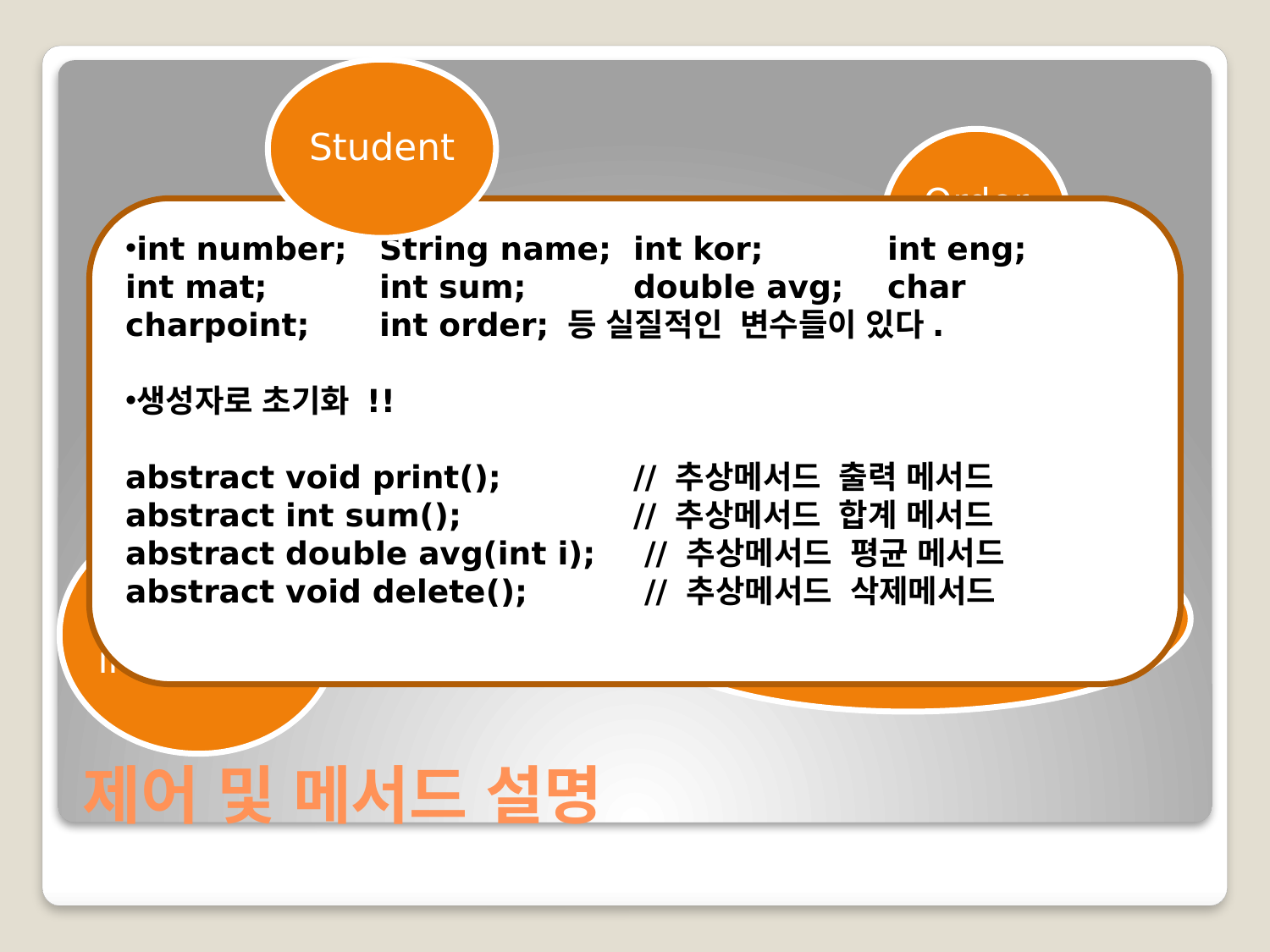

Student

Ordersort
int number;	String name;	int kor;	int eng;	int mat;	int sum;	double avg;	char charpoint;	int order; 등 실질적인  변수들이 있다.

생성자로 초기화 !!

abstract void print();		// 추상메서드  출력 메서드
abstract int sum(); 		// 추상메서드  합계 메서드abstract double avg(int i);	 // 추상메서드  평균 메서드
abstract void delete();	 // 추상메서드  삭제메서드

Input
information

StudentManager
Main();
# 제어 및 메서드 설명